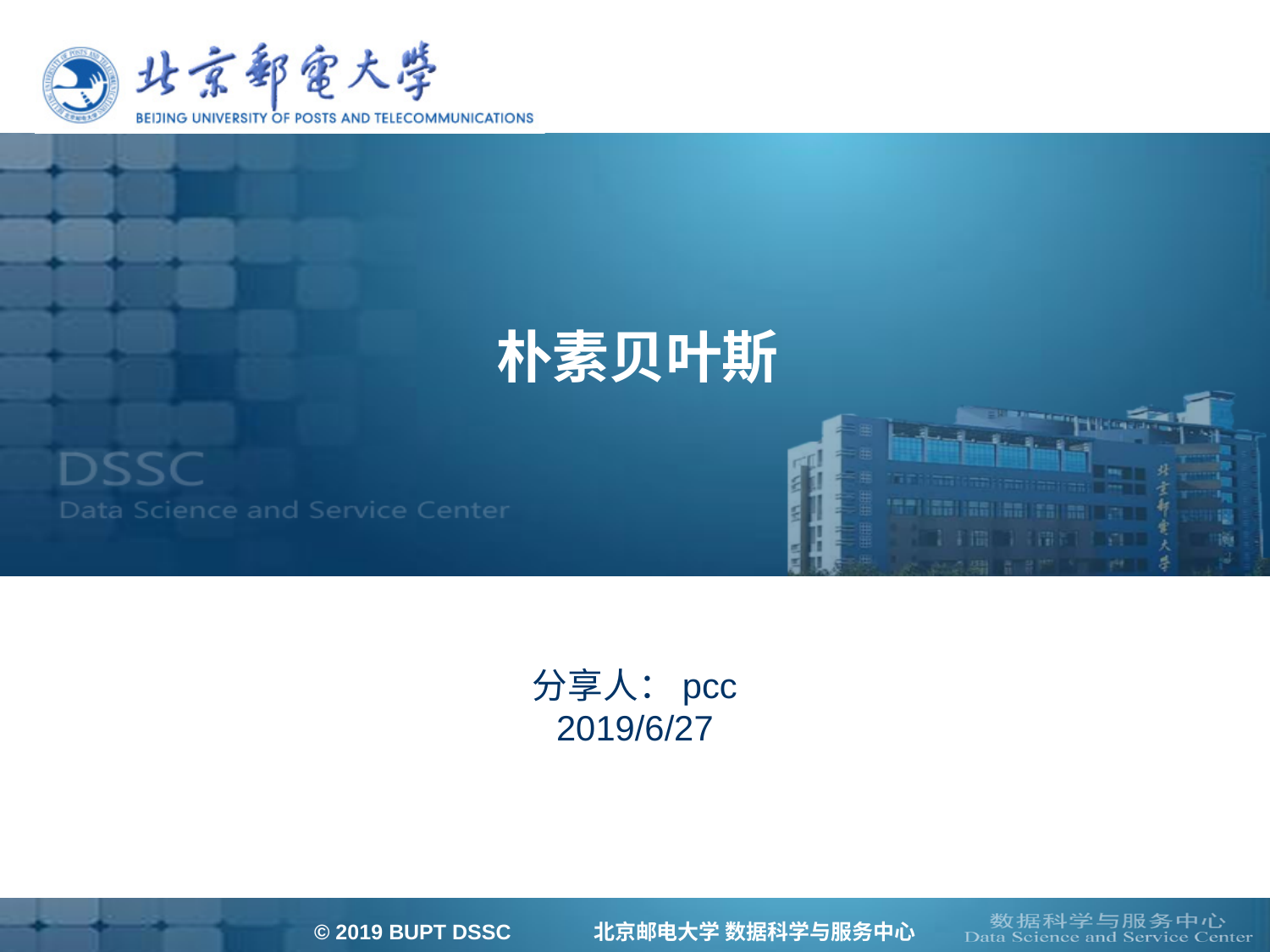

朴素贝叶斯
# 分享人：pcc 2019/6/27
© 2019 BUPT DSSC             北京邮电大学 数据科学与服务中心